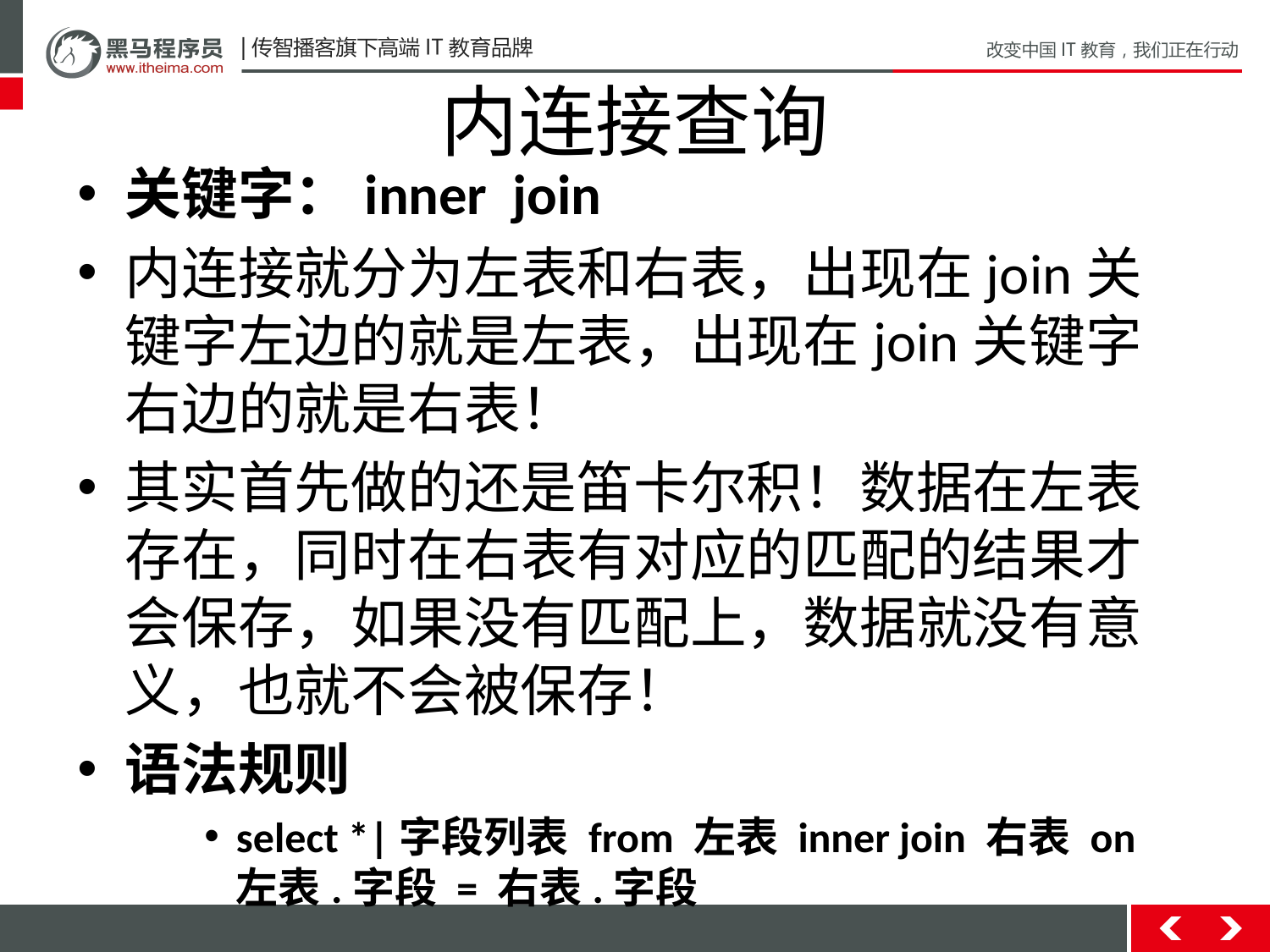

# 内连接查询
关键字：inner  join
内连接就分为左表和右表，出现在join关键字左边的就是左表，出现在join关键字右边的就是右表！
其实首先做的还是笛卡尔积！数据在左表存在，同时在右表有对应的匹配的结果才会保存，如果没有匹配上，数据就没有意义，也就不会被保存！
语法规则
select *|字段列表 from 左表 inner join 右表 on 左表.字段 = 右表.字段